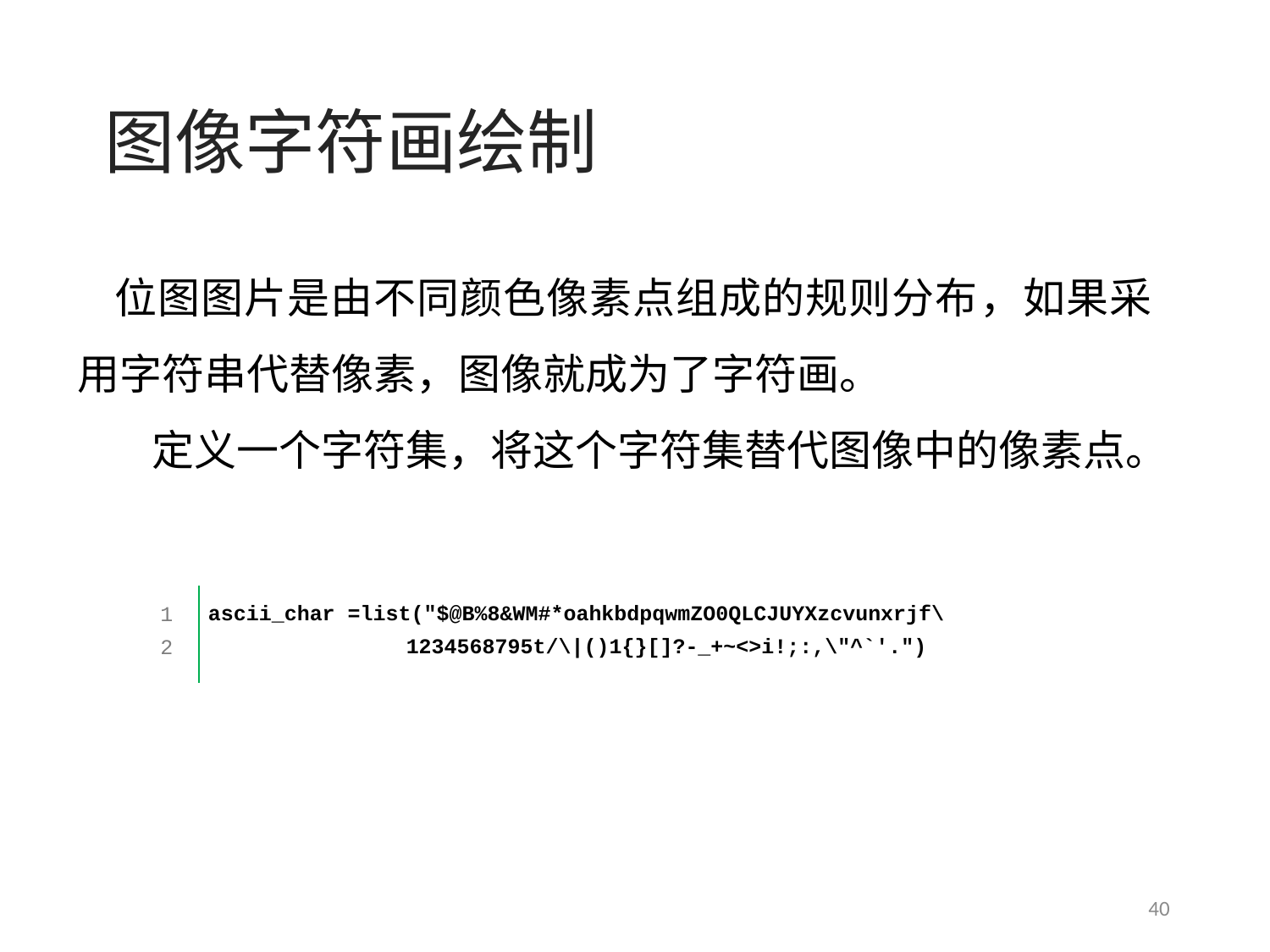

# 图像字符画绘制
位图图片是由不同颜色像素点组成的规则分布，如果采 用字符串代替像素，图像就成为了字符画。
定义一个字符集，将这个字符集替代图像中的像素点。
| 1 2 | ascii\_char =list("$@B%8&WM#\*oahkbdpqwmZO0QLCJUYXzcvunxrjf\ 1234568795t/\|()1{}[]?-\_+~<>i!;:,\"^`'.") |
| --- | --- |
40